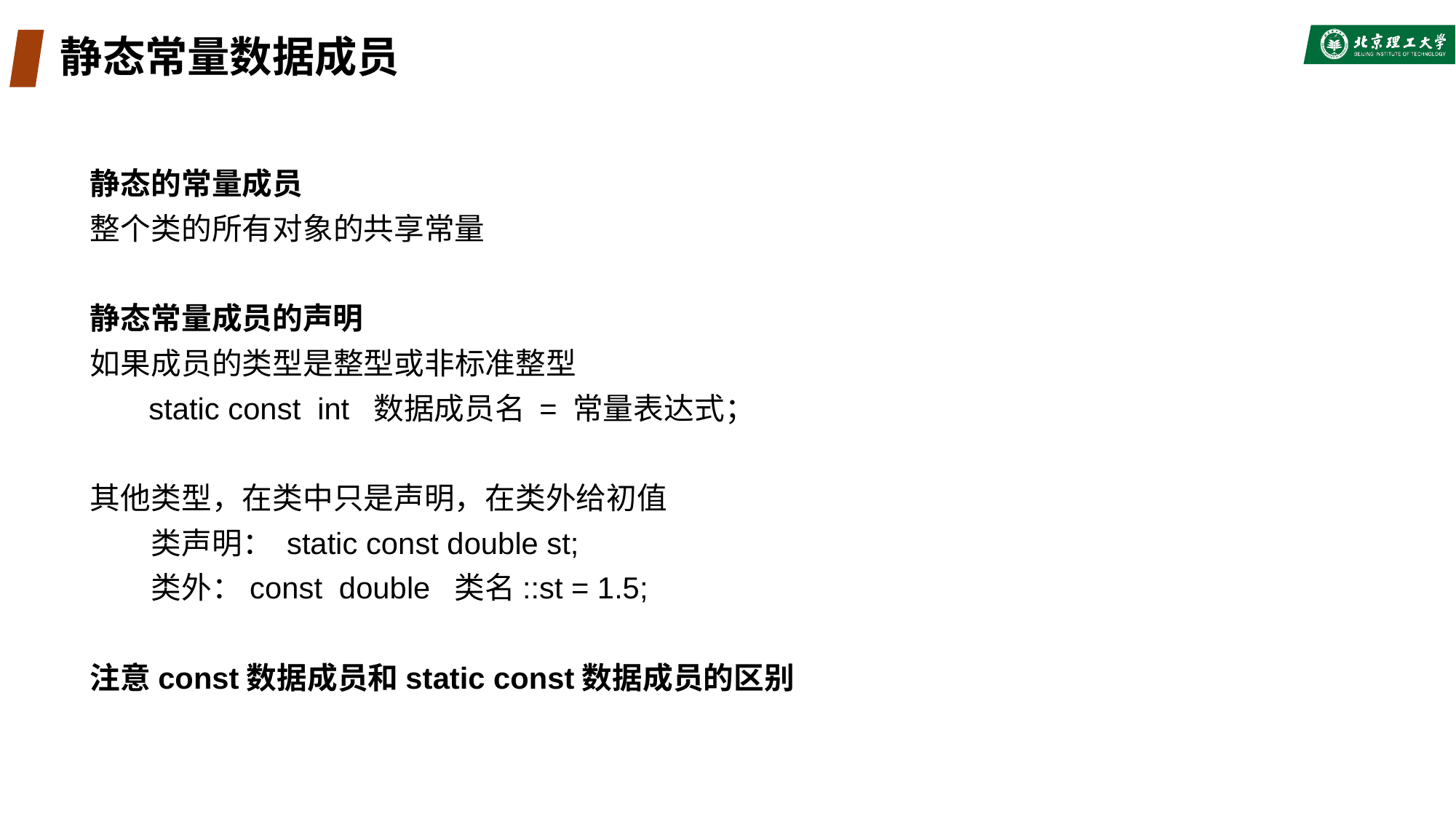

# 静态常量数据成员
静态的常量成员
整个类的所有对象的共享常量

静态常量成员的声明
如果成员的类型是整型或非标准整型
       static const  int  数据成员名 = 常量表达式；

其他类型，在类中只是声明，在类外给初值
        类声明： static const double st;
        类外：const  double  类名::st = 1.5;

注意const数据成员和static const数据成员的区别